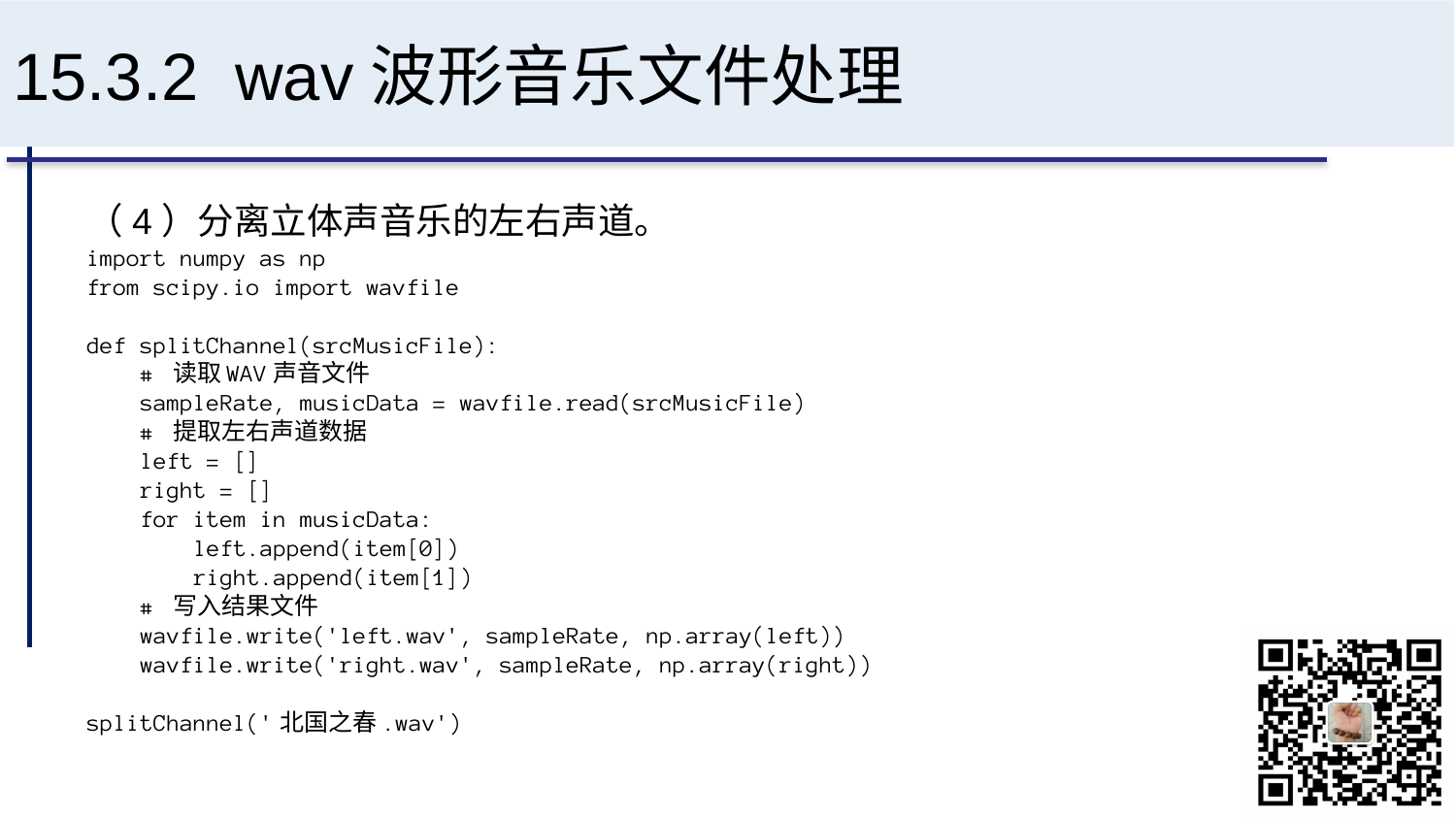

# 15.3.2  wav波形音乐文件处理
（4）分离立体声音乐的左右声道。
import numpy as np
from scipy.io import wavfile

def splitChannel(srcMusicFile):
    # 读取WAV声音文件
    sampleRate, musicData = wavfile.read(srcMusicFile)
    # 提取左右声道数据
    left = []
    right = []
    for item in musicData:
        left.append(item[0])
        right.append(item[1])
    # 写入结果文件
    wavfile.write('left.wav', sampleRate, np.array(left))
    wavfile.write('right.wav', sampleRate, np.array(right))

splitChannel('北国之春.wav')